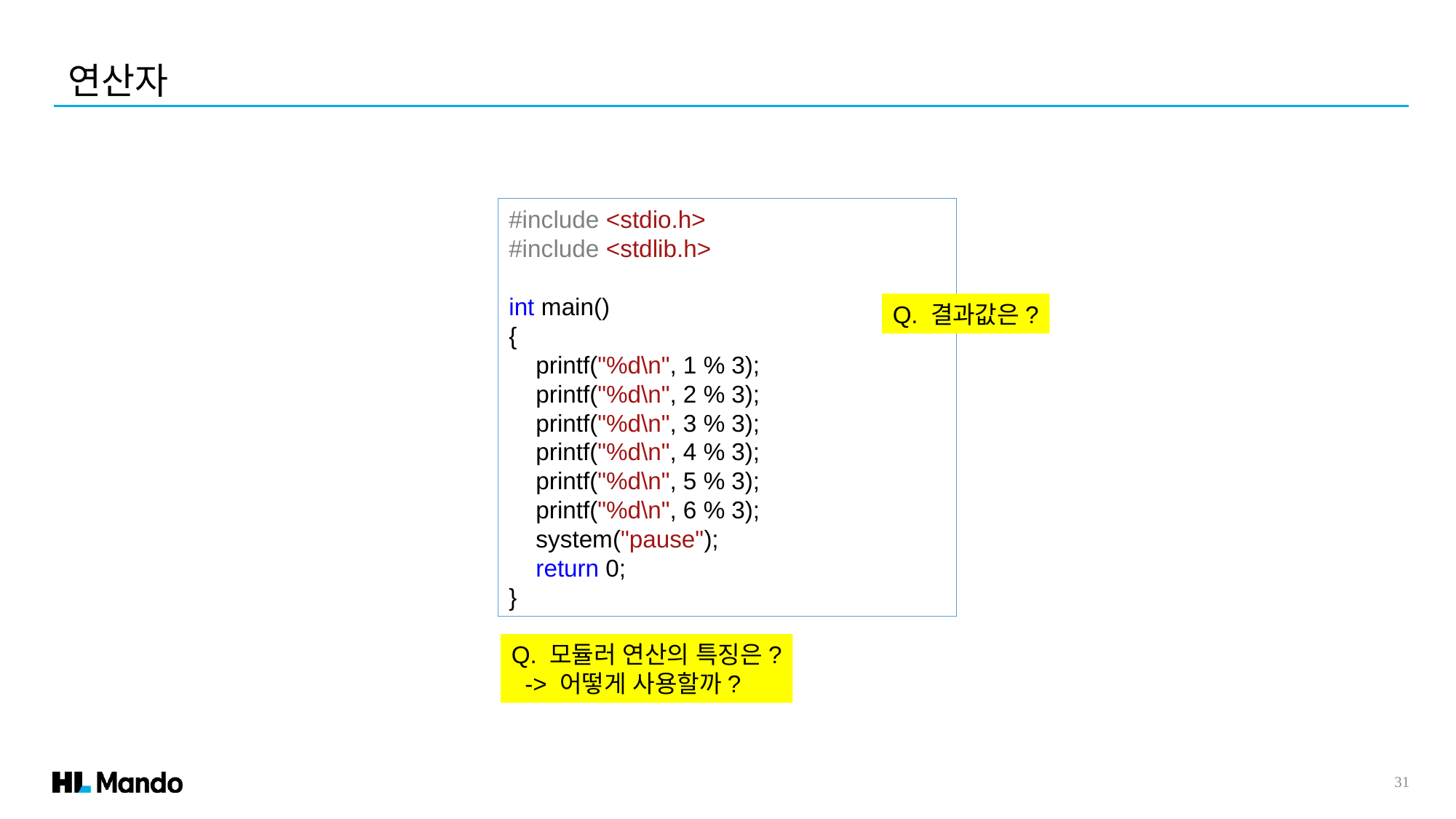

연산자
#include <stdio.h>
#include <stdlib.h>

int main()
{
    printf("%d\n", 1 % 3);
    printf("%d\n", 2 % 3);
    printf("%d\n", 3 % 3);
    printf("%d\n", 4 % 3);
    printf("%d\n", 5 % 3);
    printf("%d\n", 6 % 3);
    system("pause");
    return 0;
}
Q. 결과값은?
Q. 모듈러 연산의 특징은?
  -> 어떻게 사용할까?
31